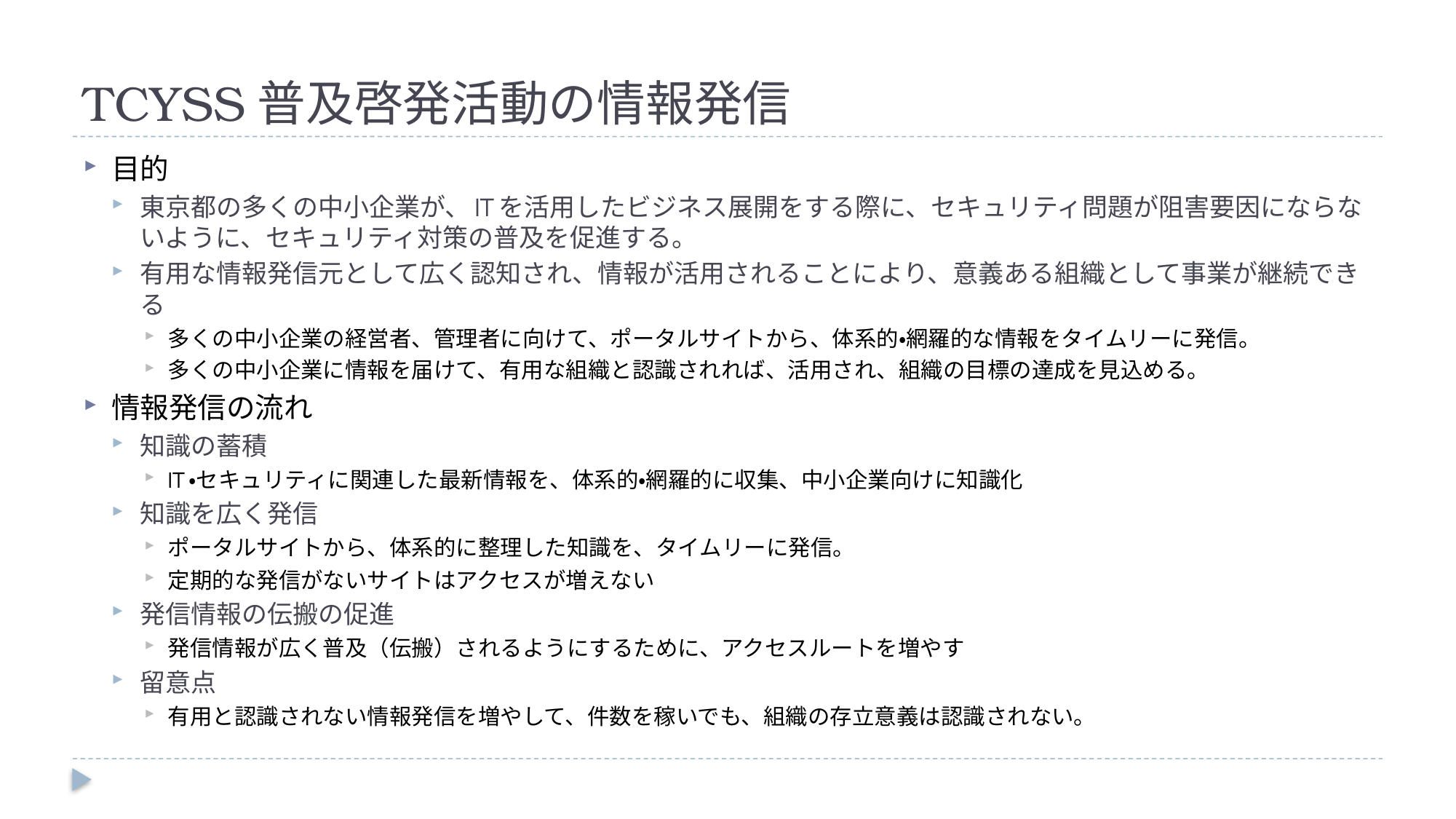

# TCYSS普及啓発活動の情報発信
目的
東京都の多くの中小企業が、ITを活用したビジネス展開をする際に、セキュリティ問題が阻害要因にならないように、セキュリティ対策の普及を促進する。
有用な情報発信元として広く認知され、情報が活用されることにより、意義ある組織として事業が継続できる
多くの中小企業の経営者、管理者に向けて、ポータルサイトから、体系的・網羅的な情報をタイムリーに発信。
多くの中小企業に情報を届けて、有用な組織と認識されれば、活用され、組織の目標の達成を見込める。
情報発信の流れ
知識の蓄積
IT・セキュリティに関連した最新情報を、体系的・網羅的に収集、中小企業向けに知識化
知識を広く発信
ポータルサイトから、体系的に整理した知識を、タイムリーに発信。
定期的な発信がないサイトはアクセスが増えない
発信情報の伝搬の促進
発信情報が広く普及（伝搬）されるようにするために、アクセスルートを増やす
留意点
有用と認識されない情報発信を増やして、件数を稼いでも、組織の存立意義は認識されない。